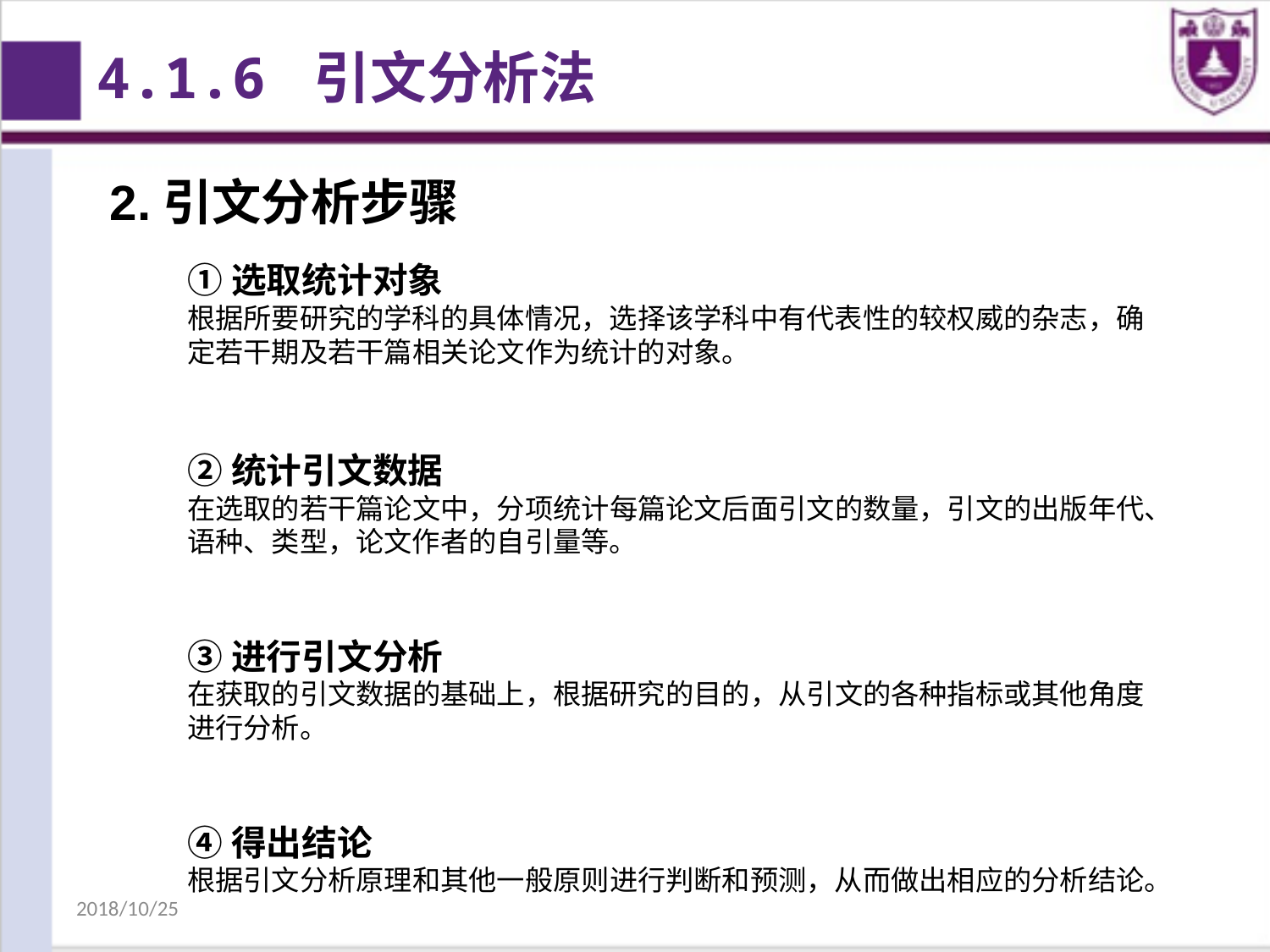

4.1.6 引文分析法
2.引文分析步骤
①选取统计对象
根据所要研究的学科的具体情况，选择该学科中有代表性的较权威的杂志，确定若干期及若干篇相关论文作为统计的对象。

②统计引文数据
在选取的若干篇论文中，分项统计每篇论文后面引文的数量，引文的出版年代、语种、类型，论文作者的自引量等。

③进行引文分析
在获取的引文数据的基础上，根据研究的目的，从引文的各种指标或其他角度进行分析。

④得出结论
根据引文分析原理和其他一般原则进行判断和预测，从而做出相应的分析结论。
2018/10/25